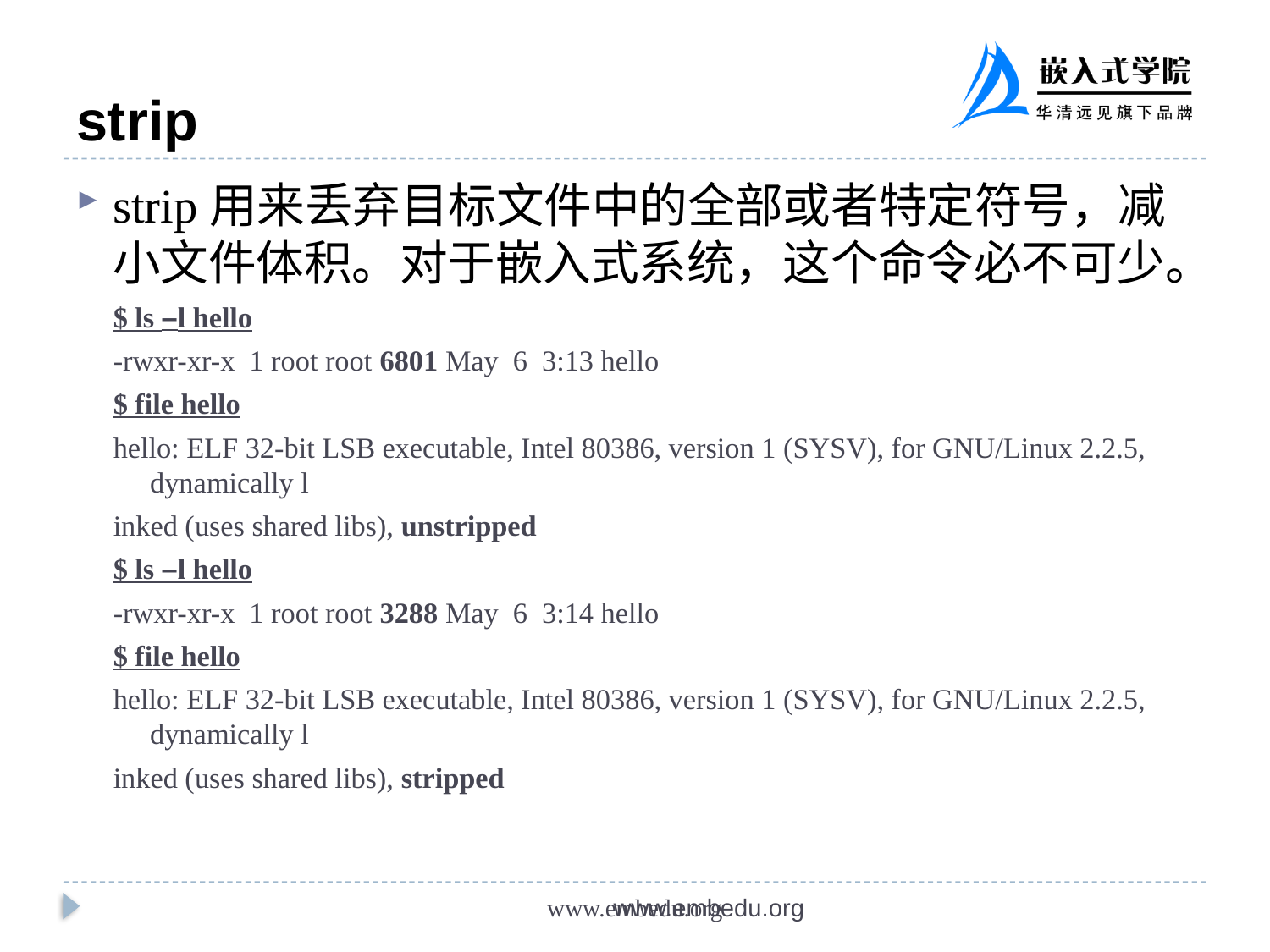

# strip
strip用来丢弃目标文件中的全部或者特定符号，减小文件体积。对于嵌入式系统，这个命令必不可少。
$ ls –l hello
-rwxr-xr-x  1 root root 6801 May  6  3:13 hello
$ file hello
hello: ELF 32-bit LSB executable, Intel 80386, version 1 (SYSV), for GNU/Linux 2.2.5, dynamically l
inked (uses shared libs), unstripped
$ ls –l hello
-rwxr-xr-x  1 root root 3288 May  6  3:14 hello
$ file hello
hello: ELF 32-bit LSB executable, Intel 80386, version 1 (SYSV), for GNU/Linux 2.2.5, dynamically l
inked (uses shared libs), stripped

www.embedu.org
www.embedu.org